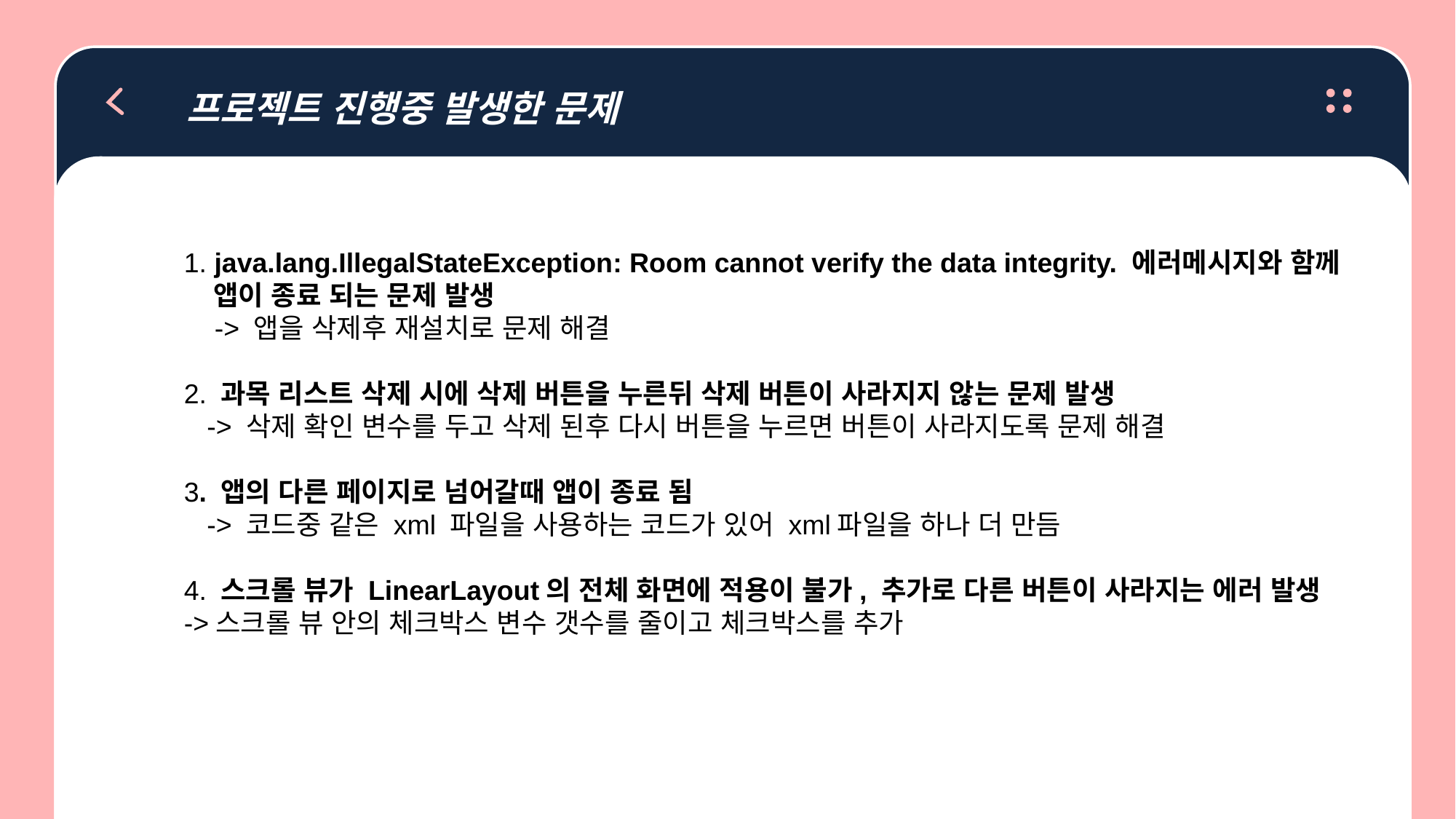

프로젝트 진행중 발생한 문제

1. java.lang.IllegalStateException: Room cannot verify the data integrity. 에러메시지와 함께
   앱이 종료 되는 문제 발생
    -> 앱을 삭제후 재설치로 문제 해결

2. 과목 리스트 삭제 시에 삭제 버튼을 누른뒤 삭제 버튼이 사라지지 않는 문제 발생
   -> 삭제 확인 변수를 두고 삭제 된후 다시 버튼을 누르면 버튼이 사라지도록 문제 해결

3. 앱의 다른 페이지로 넘어갈때 앱이 종료 됨
   -> 코드중 같은 xml 파일을 사용하는 코드가 있어 xml파일을 하나 더 만듬

4. 스크롤 뷰가 LinearLayout의 전체 화면에 적용이 불가, 추가로 다른 버튼이 사라지는 에러 발생
->스크롤 뷰 안의 체크박스 변수 갯수를 줄이고 체크박스를 추가